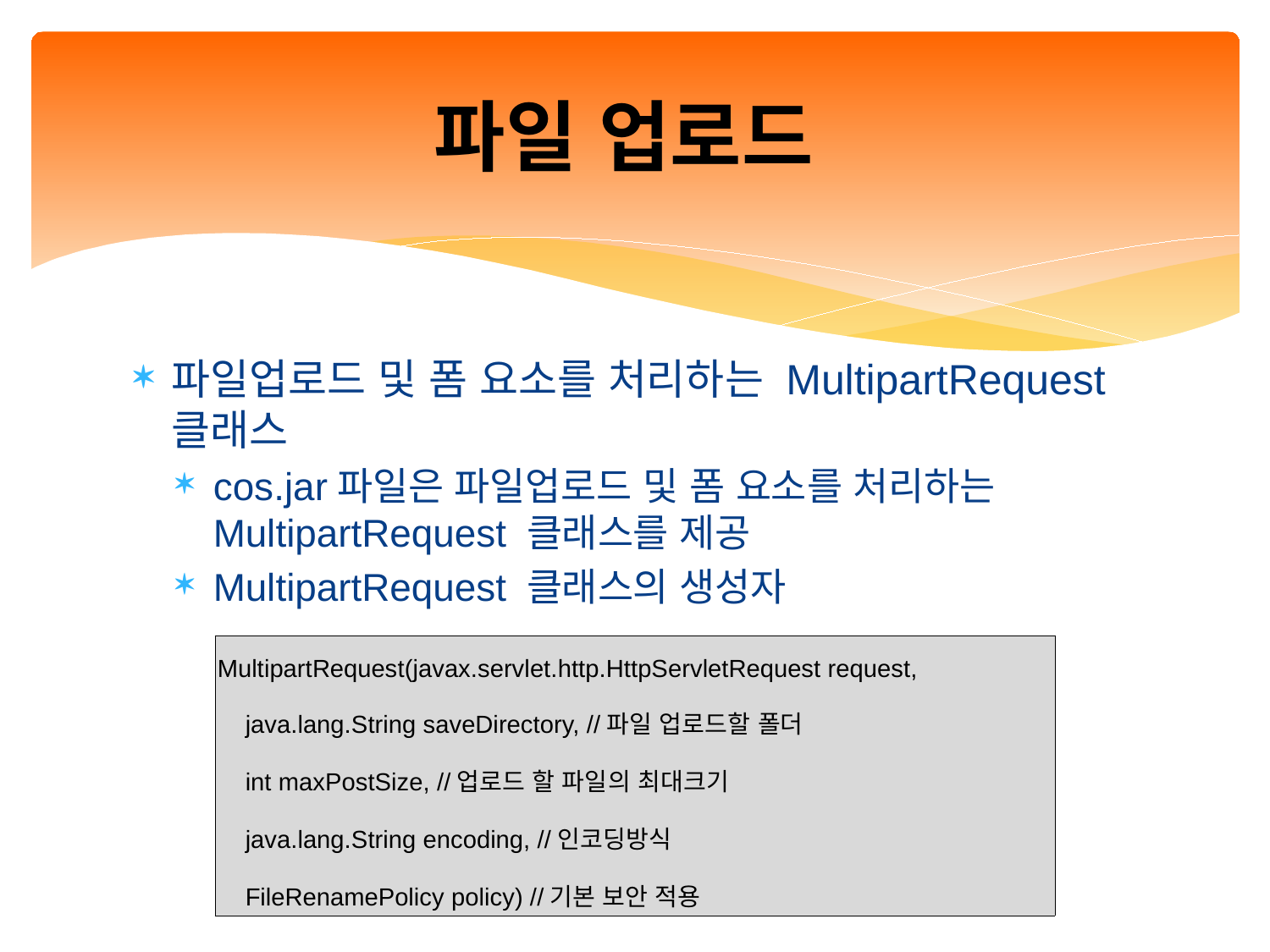

# 파일 업로드
파일업로드 및 폼 요소를 처리하는 MultipartRequest 클래스
cos.jar파일은 파일업로드 및 폼 요소를 처리하는 MultipartRequest 클래스를 제공
MultipartRequest 클래스의 생성자

| MultipartRequest(javax.servlet.http.HttpServletRequest request, java.lang.String saveDirectory, //파일 업로드할 폴더 int maxPostSize, //업로드 할 파일의 최대크기 java.lang.String encoding, //인코딩방식 FileRenamePolicy policy) //기본 보안 적용 |
| --- |